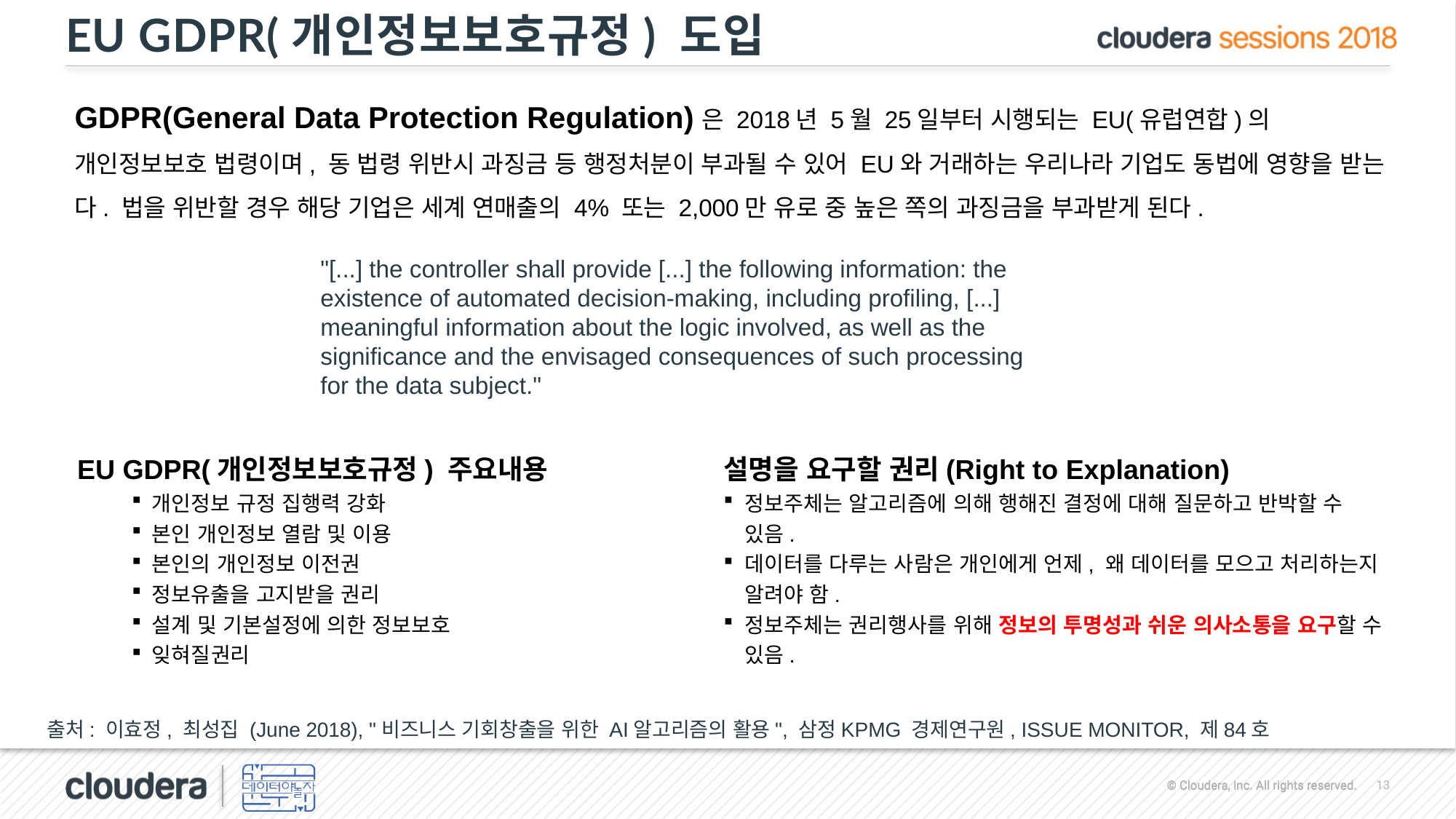

# EU GDPR(개인정보보호규정) 도입
GDPR(General Data Protection Regulation)은 2018년 5월 25일부터 시행되는 EU(유럽연합)의 개인정보보호 법령이며, 동 법령 위반시 과징금 등 행정처분이 부과될 수 있어 EU와 거래하는 우리나라 기업도 동법에 영향을 받는다. 법을 위반할 경우 해당 기업은 세계 연매출의 4% 또는 2,000만 유로 중 높은 쪽의 과징금을 부과받게 된다.

"[...] the controller shall provide [...] the following information: the existence of automated decision-making, including profiling, [...] meaningful information about the logic involved, as well as the significance and the envisaged consequences of such processing for the data subject."
EU GDPR(개인정보보호규정) 주요내용
개인정보 규정 집행력 강화
본인 개인정보 열람 및 이용
본인의 개인정보 이전권
정보유출을 고지받을 권리
설계 및 기본설정에 의한 정보보호
잊혀질권리
설명을 요구할 권리(Right to Explanation)
정보주체는 알고리즘에 의해 행해진 결정에 대해 질문하고 반박할 수 있음.
데이터를 다루는 사람은 개인에게 언제, 왜 데이터를 모으고 처리하는지 알려야 함.
정보주체는 권리행사를 위해 정보의 투명성과 쉬운 의사소통을 요구할 수 있음.
출처: 이효정, 최성집 (June 2018), "비즈니스 기회창출을 위한 AI알고리즘의 활용", 삼정KPMG 경제연구원, ISSUE MONITOR, 제84호